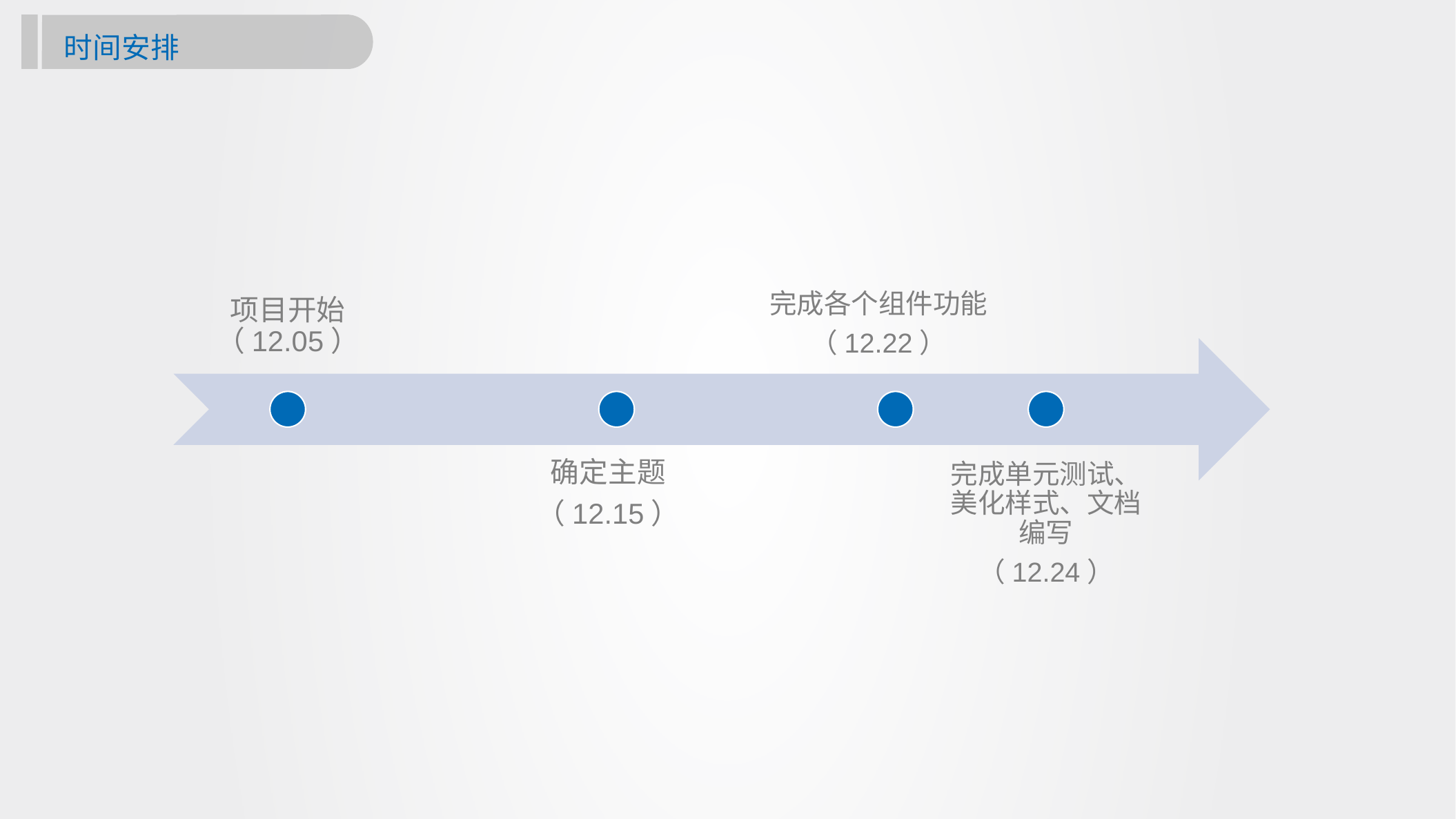

时间安排
项目开始（12.05）
确定主题
（12.15）
完成各个组件功能
（12.22）
完成单元测试、美化样式、文档编写
（12.24）